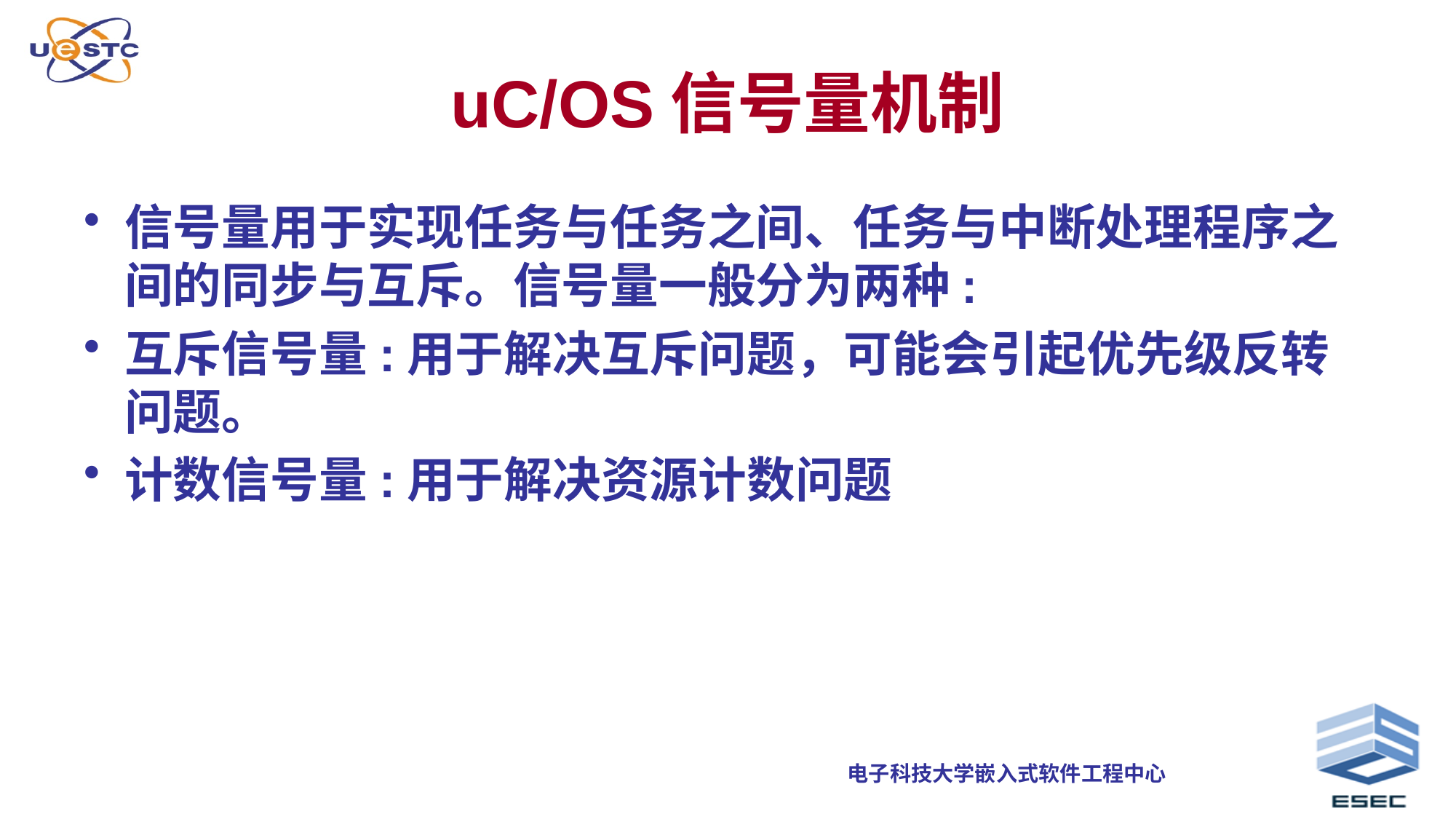

# uC/OS信号量机制
信号量用于实现任务与任务之间、任务与中断处理程序之间的同步与互斥。信号量一般分为两种:
互斥信号量:用于解决互斥问题，可能会引起优先级反转问题。
计数信号量:用于解决资源计数问题